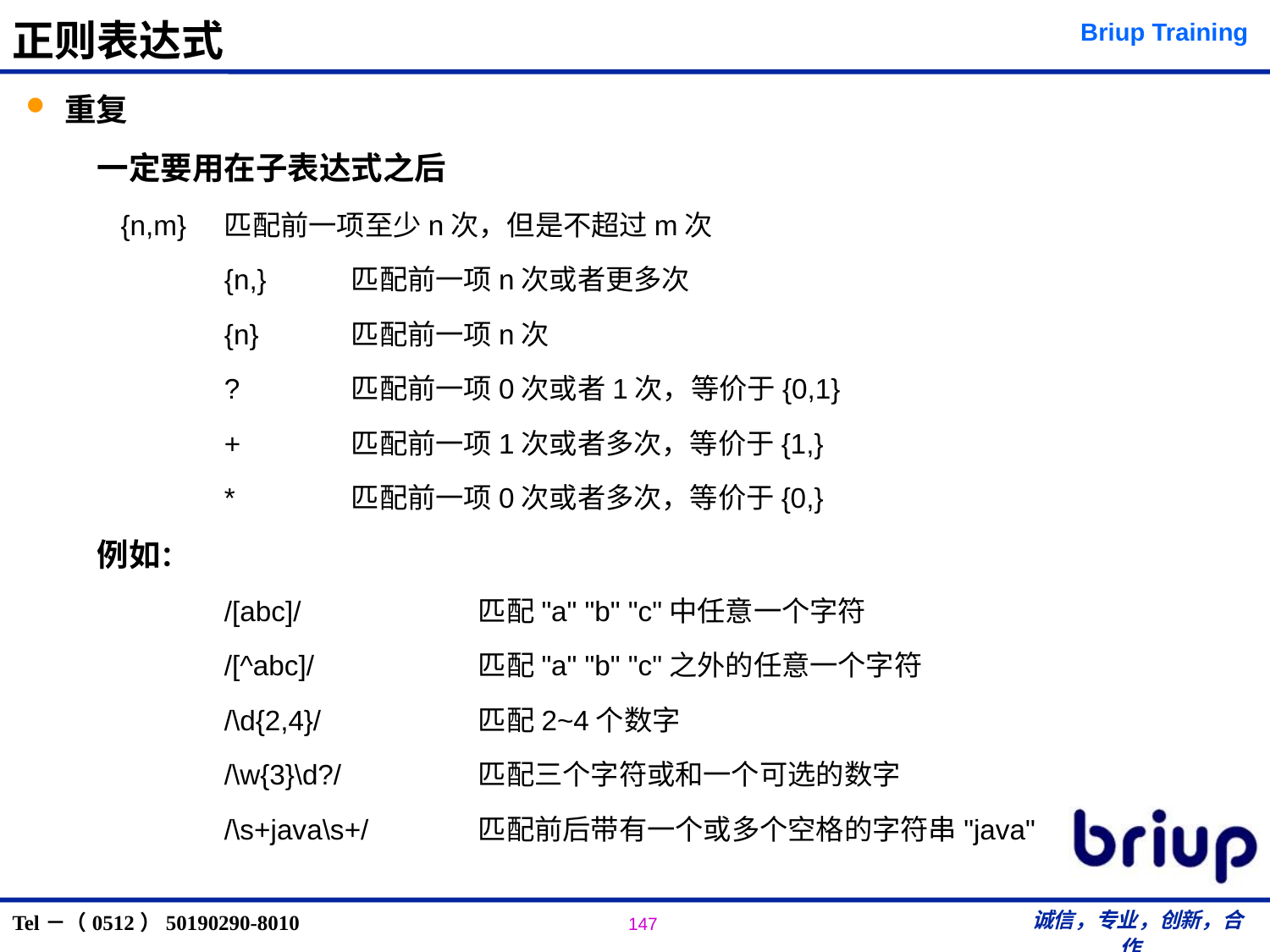

# 正则表达式

重复
一定要用在子表达式之后
   {n,m}	匹配前一项至少n次，但是不超过m次
	{n,}	匹配前一项n次或者更多次
	{n}	匹配前一项n次
	?	匹配前一项0次或者1次，等价于{0,1}
	+	匹配前一项1次或者多次，等价于{1,}
	*	匹配前一项0次或者多次，等价于{0,}
例如：
	/[abc]/		匹配"a" "b" "c"中任意一个字符
	/[^abc]/		匹配"a" "b" "c"之外的任意一个字符
	/\d{2,4}/		匹配2~4个数字
	/\w{3}\d?/		匹配三个字符或和一个可选的数字
	/\s+java\s+/	匹配前后带有一个或多个空格的字符串"java"